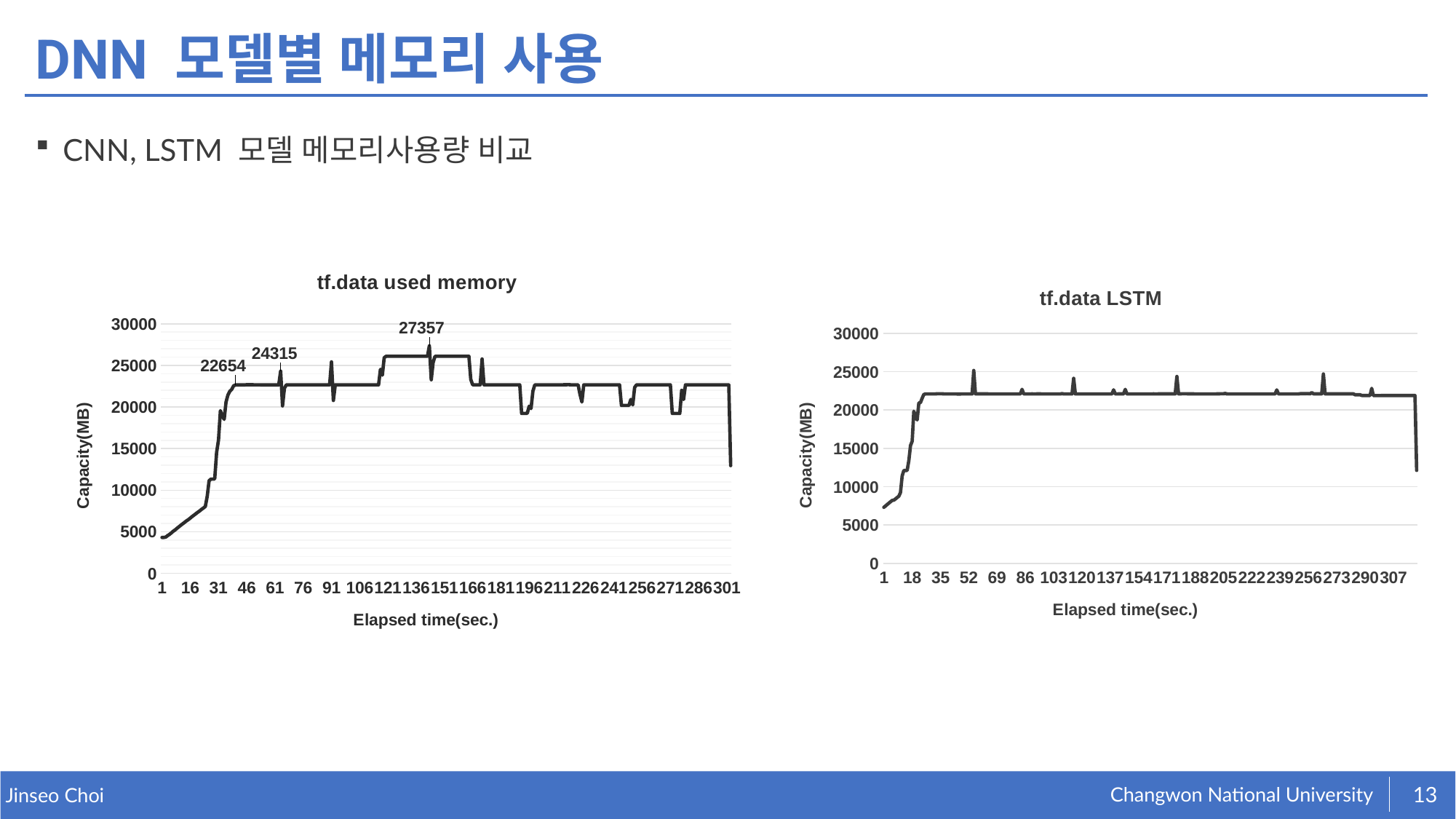

# DNN 모델별 메모리 사용
CNN, LSTM 모델 메모리사용량 비교

### Chart: tf.data used memory

| Category |  |
|---|---|

### Chart: tf.data LSTM

| Category |  |
|---|---|
13